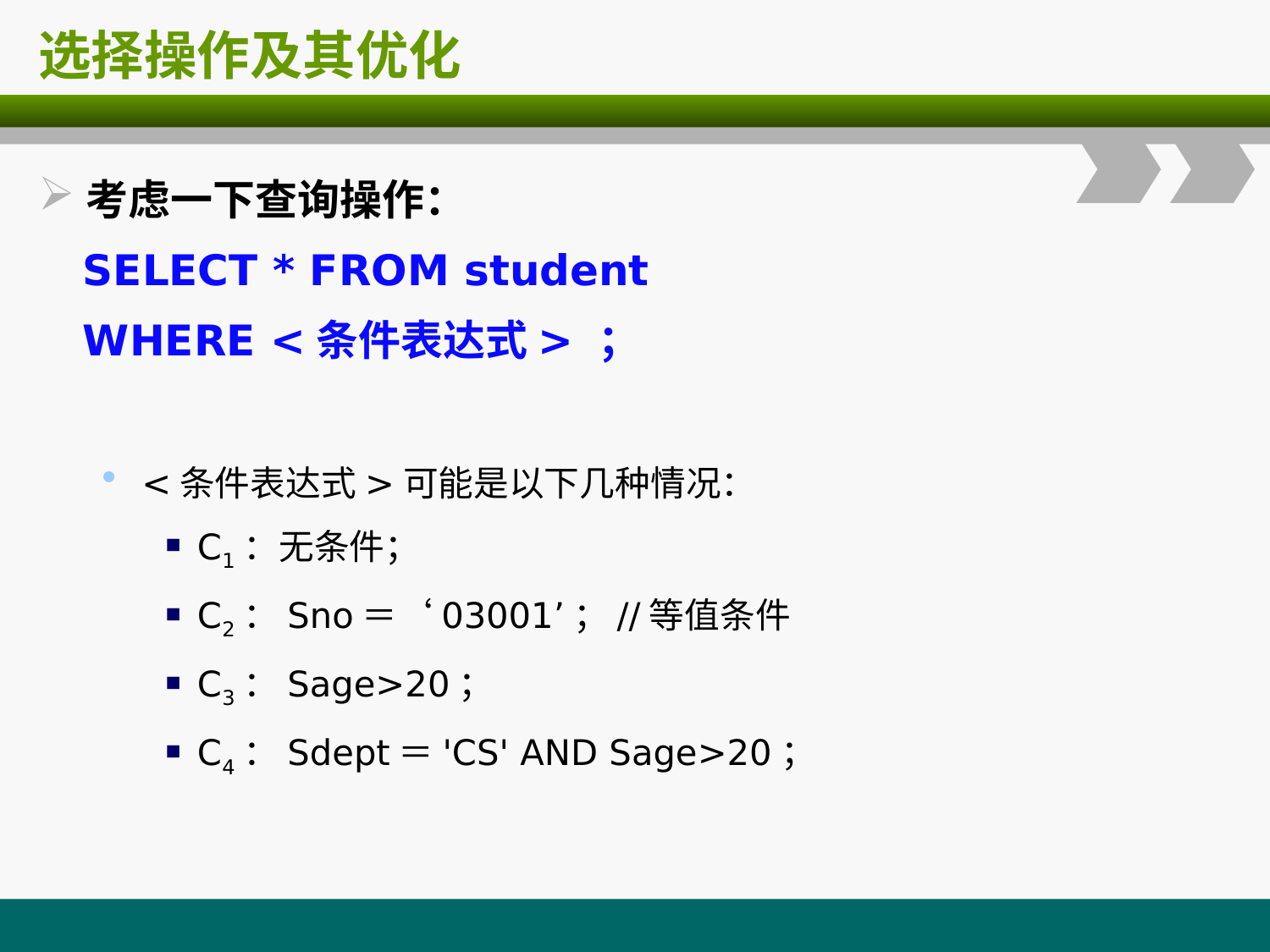

# 选择操作及其优化
考虑一下查询操作：
   SELECT * FROM student
   WHERE <条件表达式> ；

<条件表达式>可能是以下几种情况：
C1：无条件；
C2：Sno＝‘03001’；//等值条件
C3：Sage>20；
C4：Sdept＝'CS' AND Sage>20；